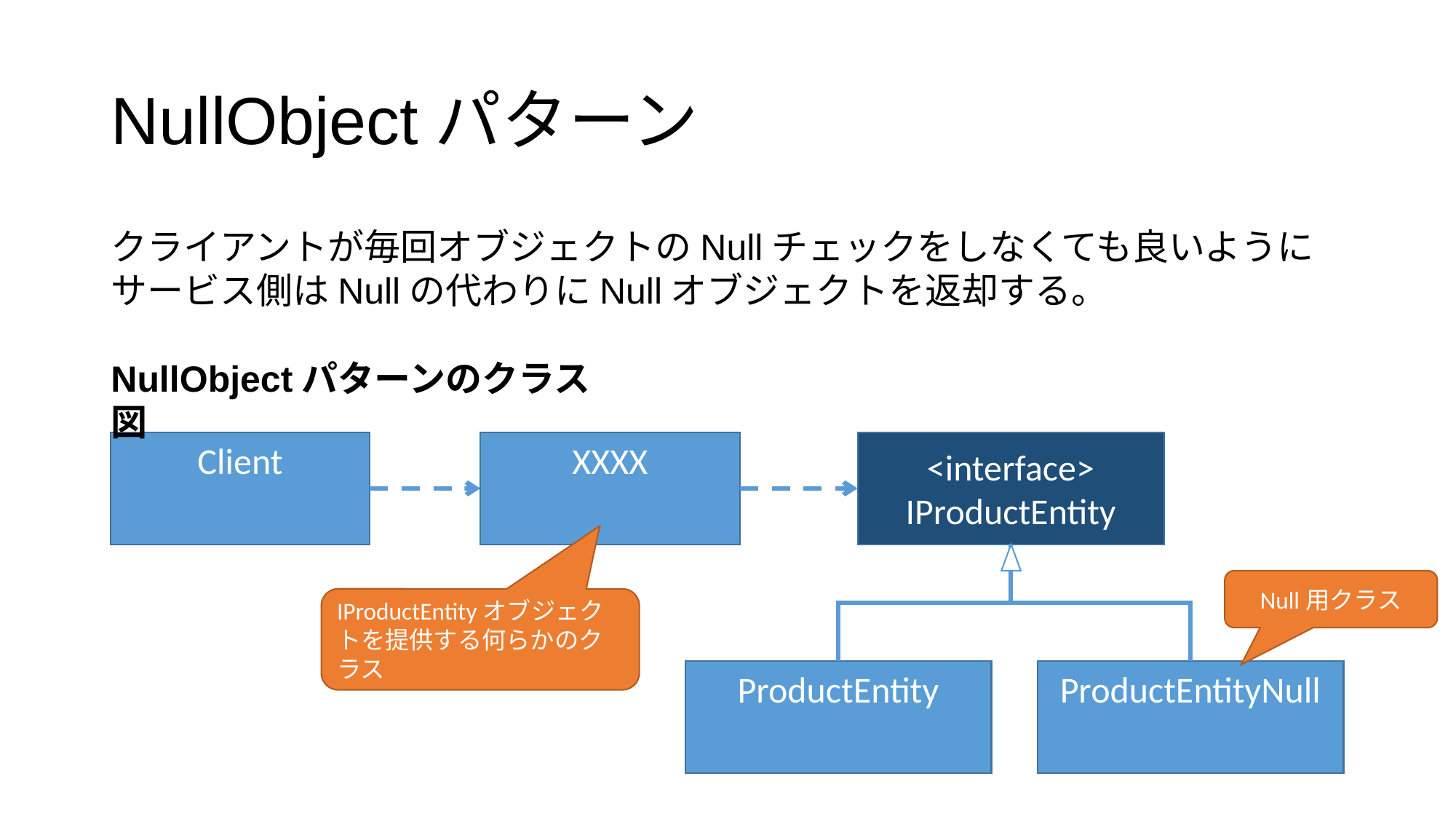

# NullObjectパターン
クライアントが毎回オブジェクトのNullチェックをしなくても良いようにサービス側はNullの代わりにNullオブジェクトを返却する。
NullObjectパターンのクラス図
Client
XXXX
<interface>
IProductEntity

Null用クラス
IProductEntityオブジェクトを提供する何らかのクラス
ProductEntity
ProductEntityNull